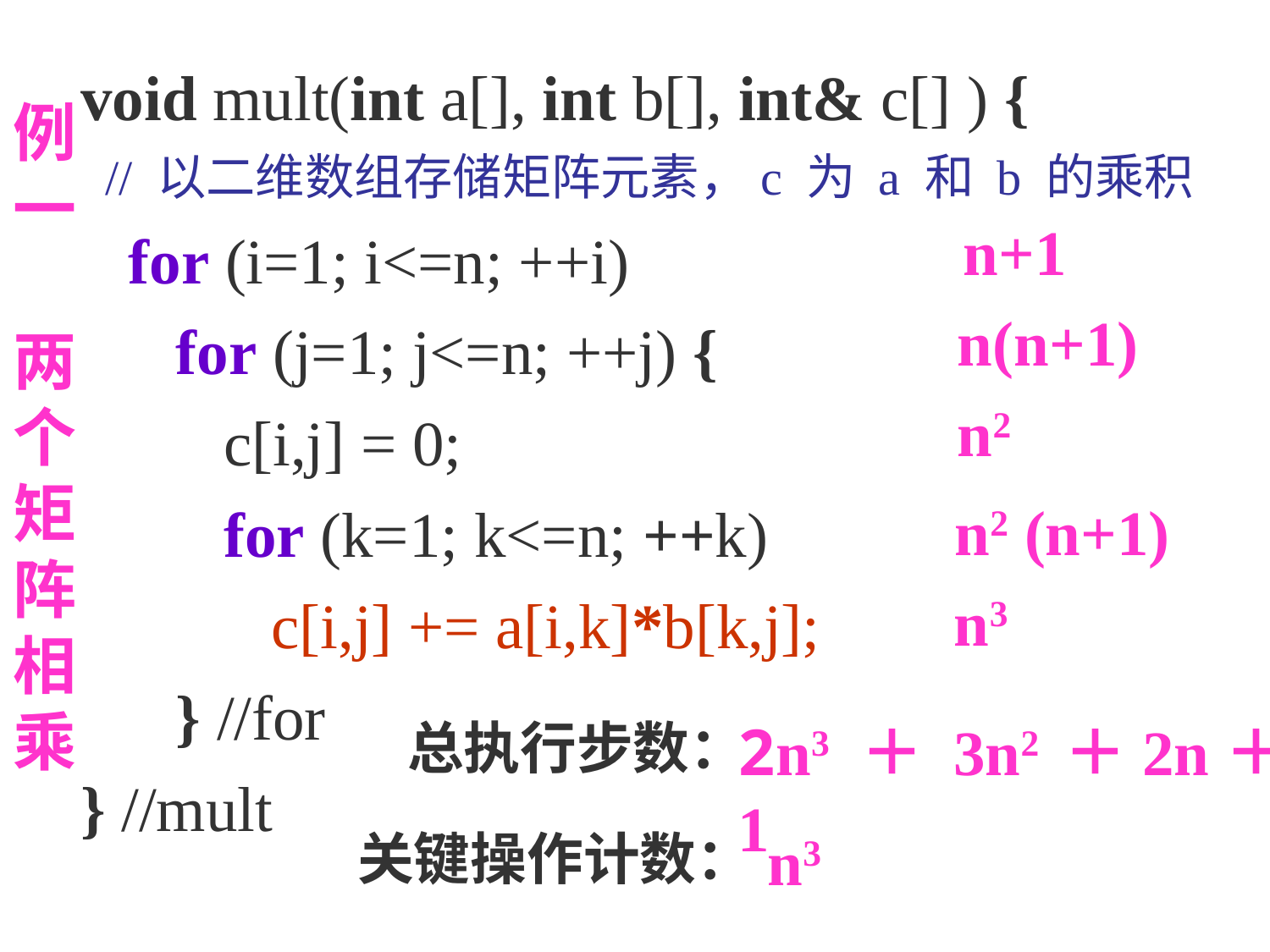

void mult(int a[], int b[], int& c[] ) {
  // 以二维数组存储矩阵元素，c 为 a 和 b 的乘积
   for (i=1; i<=n; ++i)
      for (j=1; j<=n; ++j) {
         c[i,j] = 0;
         for (k=1; k<=n; ++k)
            c[i,j] += a[i,k]*b[k,j];
      } //for
} //mult
例
一

两
个
矩
阵
相
乘
 n+1
n(n+1)
n2
n2 (n+1)
n3
总执行步数：
2n3 ＋ 3n2 ＋2n＋1
n3
关键操作计数：